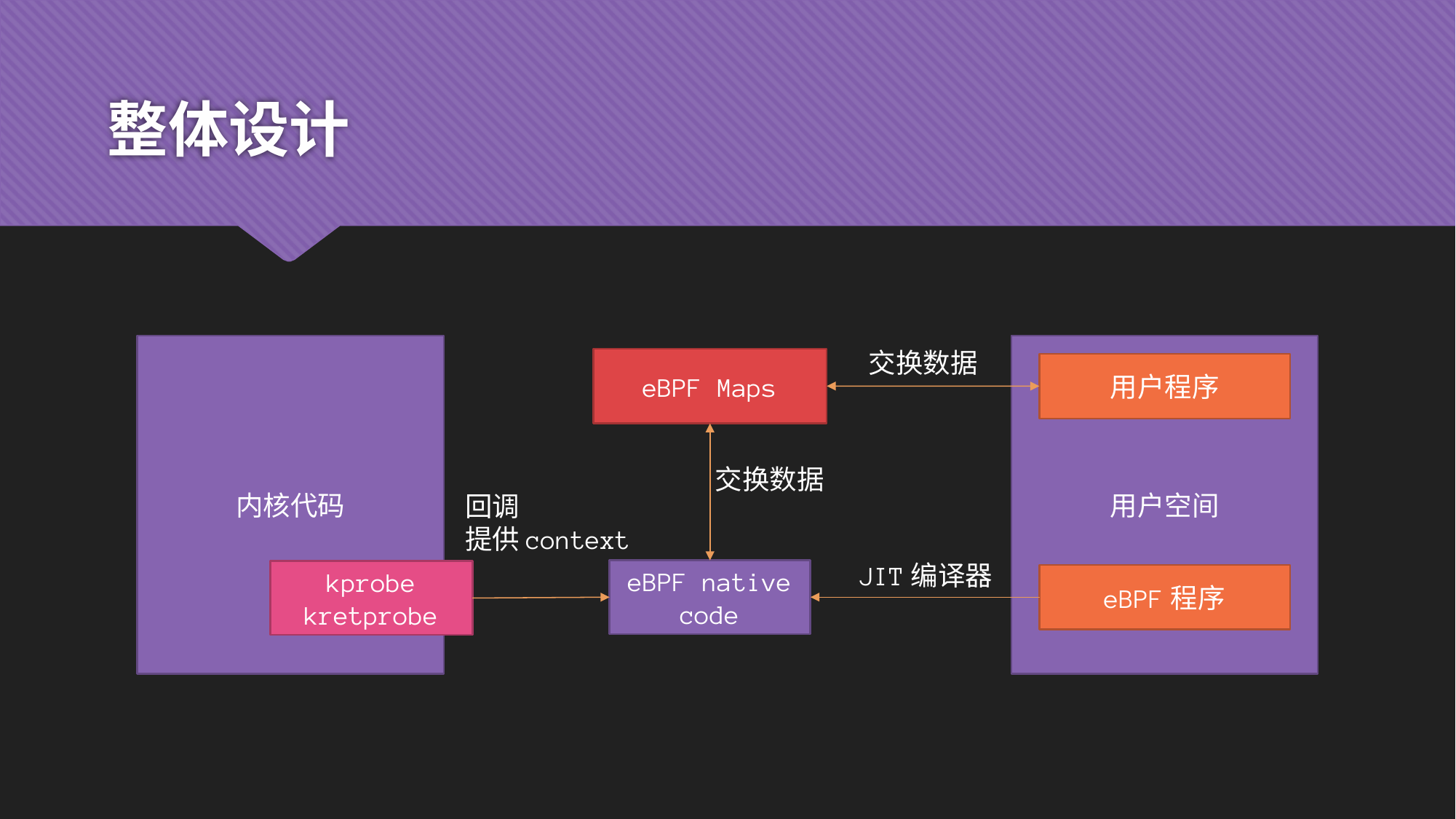

# 整体设计
内核代码
用户空间
交换数据
eBPF Maps
用户程序
交换数据
回调
提供context
JIT编译器
eBPF native code
kprobe
kretprobe
eBPF程序